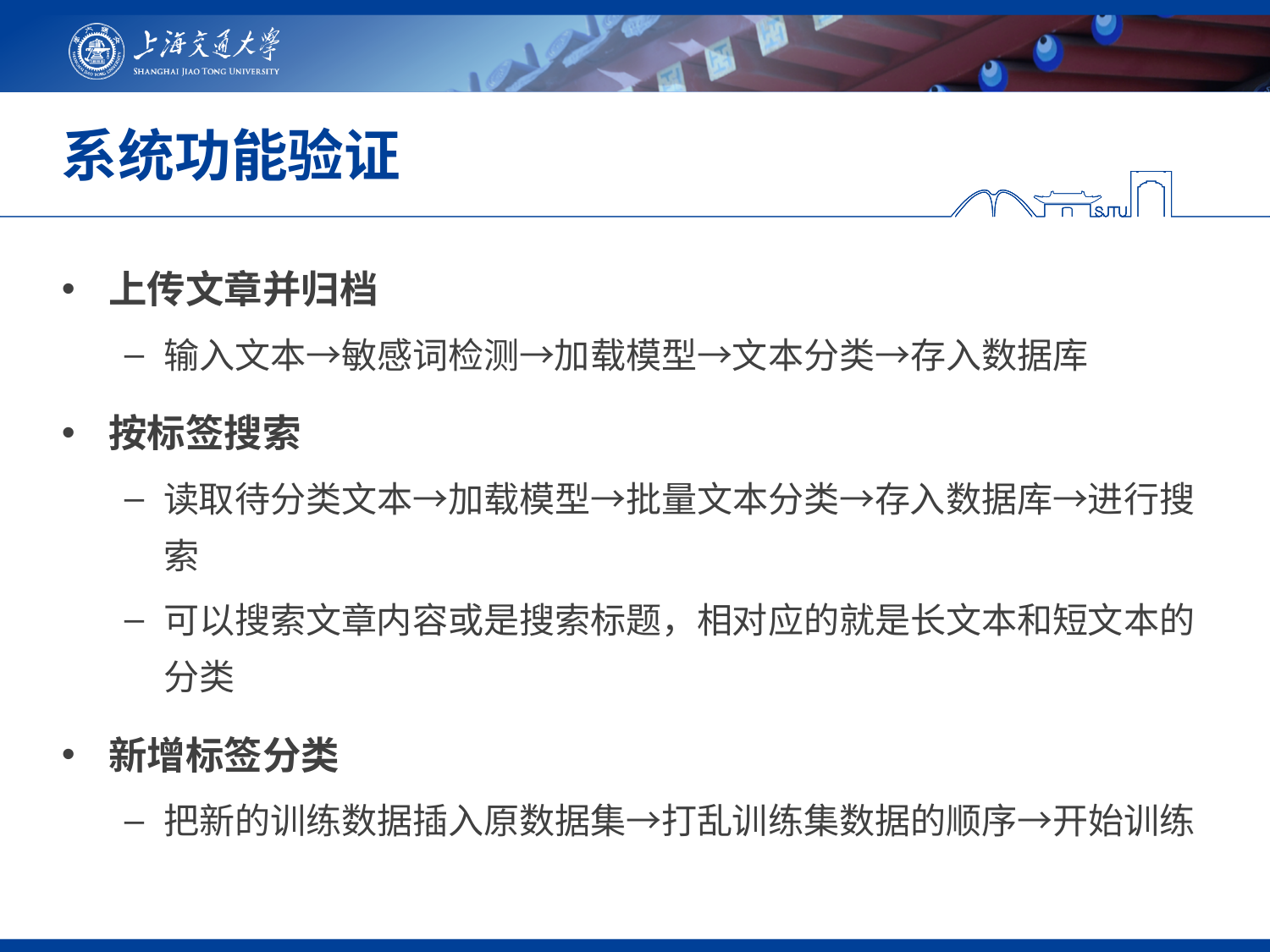

系统功能验证
上传文章并归档
输入文本→敏感词检测→加载模型→文本分类→存入数据库
按标签搜索
读取待分类文本→加载模型→批量文本分类→存入数据库→进行搜索
可以搜索文章内容或是搜索标题，相对应的就是长文本和短文本的分类
新增标签分类
把新的训练数据插入原数据集→打乱训练集数据的顺序→开始训练